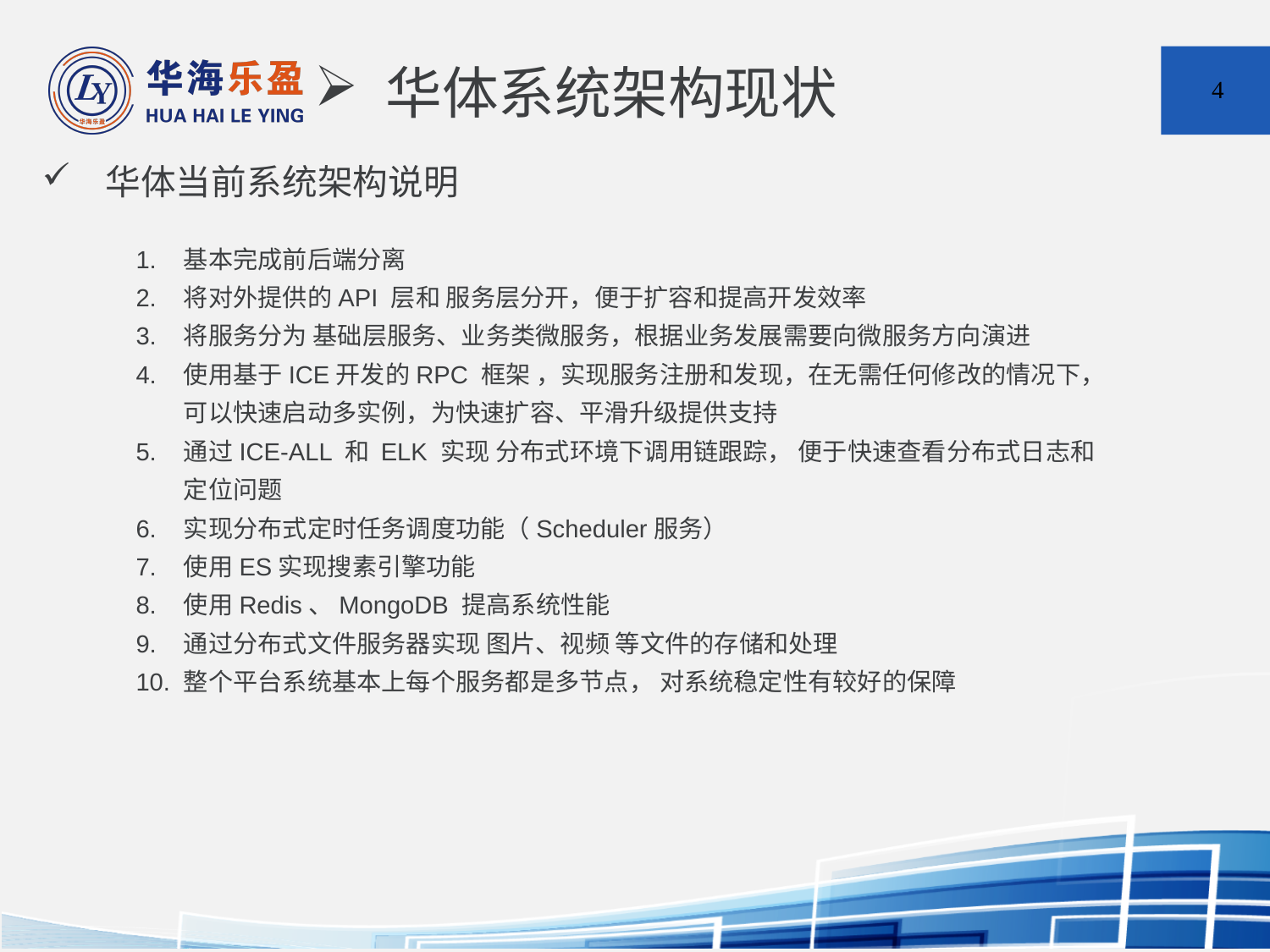

华体系统架构现状
4
# 华体当前系统架构说明
基本完成前后端分离
将对外提供的API 层和 服务层分开，便于扩容和提高开发效率
将服务分为 基础层服务、业务类微服务，根据业务发展需要向微服务方向演进
使用基于ICE开发的RPC 框架 ，实现服务注册和发现，在无需任何修改的情况下，可以快速启动多实例，为快速扩容、平滑升级提供支持
通过ICE-ALL 和 ELK 实现 分布式环境下调用链跟踪， 便于快速查看分布式日志和定位问题
实现分布式定时任务调度功能（Scheduler服务）
使用ES实现搜素引擎功能
使用Redis、MongoDB 提高系统性能
通过分布式文件服务器实现 图片、视频 等文件的存储和处理
整个平台系统基本上每个服务都是多节点， 对系统稳定性有较好的保障